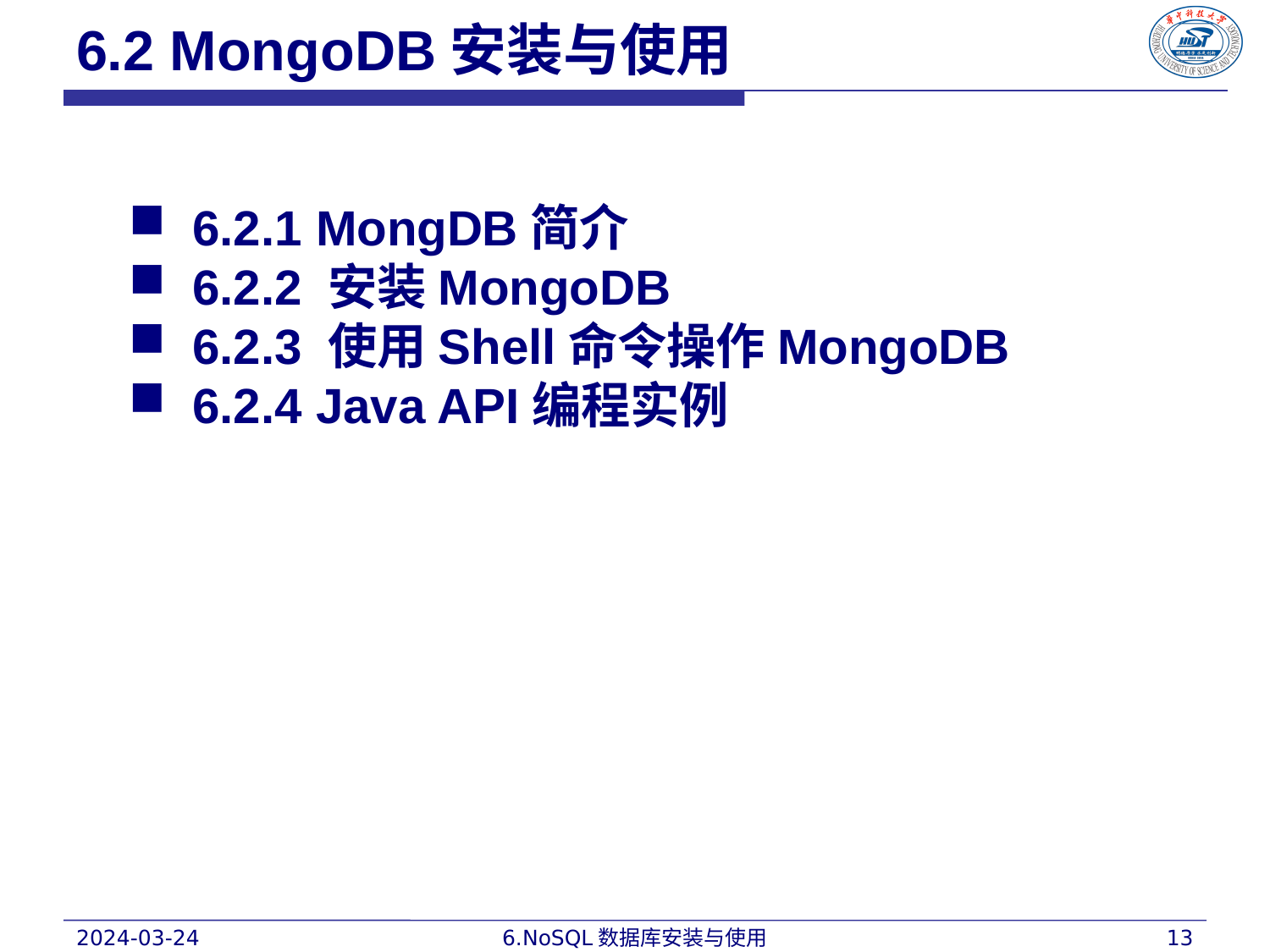

6.2 MongoDB安装与使用
6.2.1 MongDB简介
6.2.2 安装MongoDB
6.2.3 使用Shell命令操作MongoDB
6.2.4 Java API编程实例
2024-03-24
6.NoSQL数据库安装与使用
13